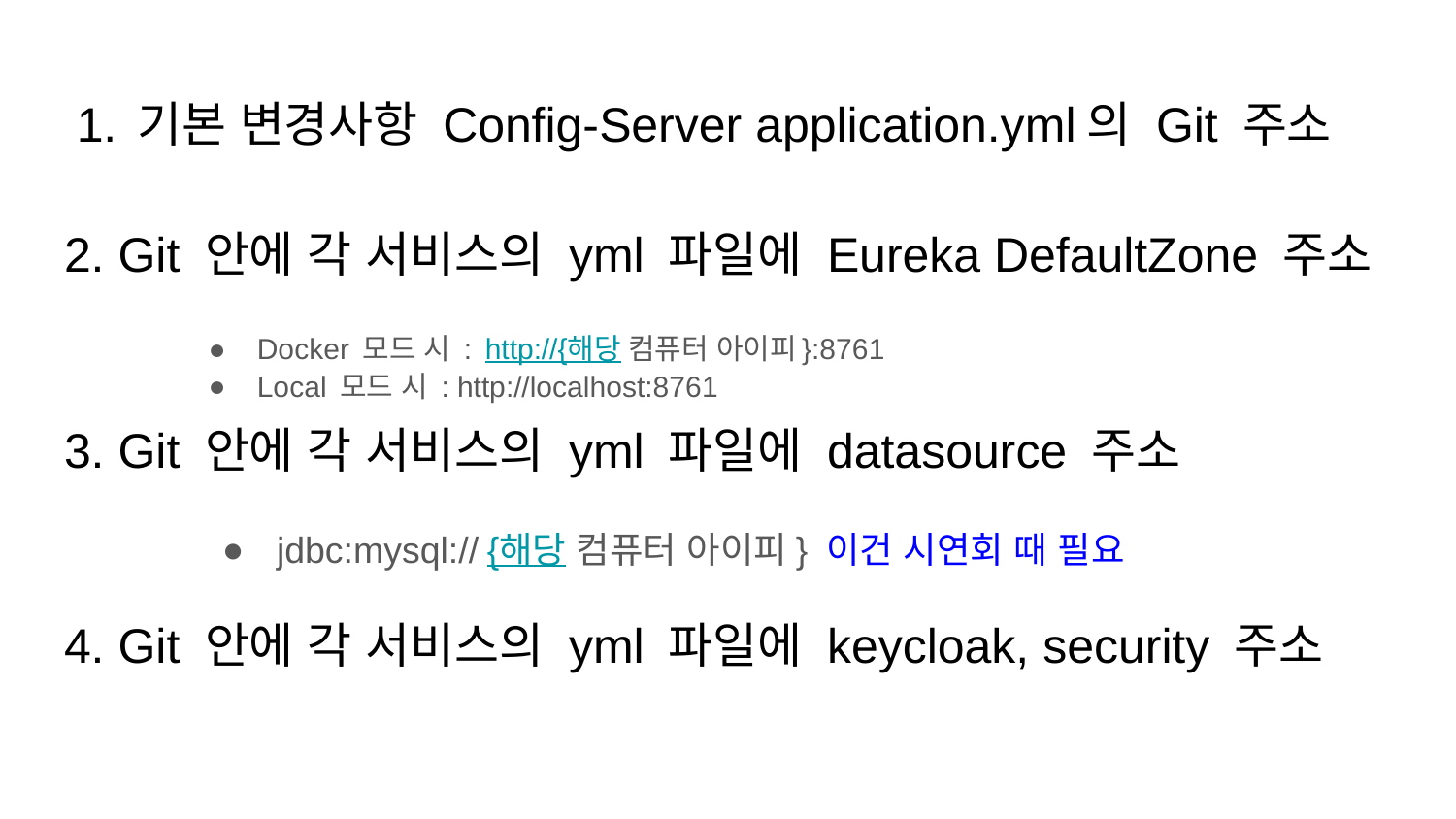

# 기본 변경사항 Config-Server application.yml의 Git 주소
2. Git 안에 각 서비스의 yml 파일에 Eureka DefaultZone 주소
Docker 모드 시 : http://{해당 컴퓨터 아이피}:8761
Local 모드 시 : http://localhost:8761
3. Git 안에 각 서비스의 yml 파일에 datasource 주소
jdbc:mysql://{해당 컴퓨터 아이피} 이건 시연회 때 필요
4. Git 안에 각 서비스의 yml 파일에 keycloak, security 주소